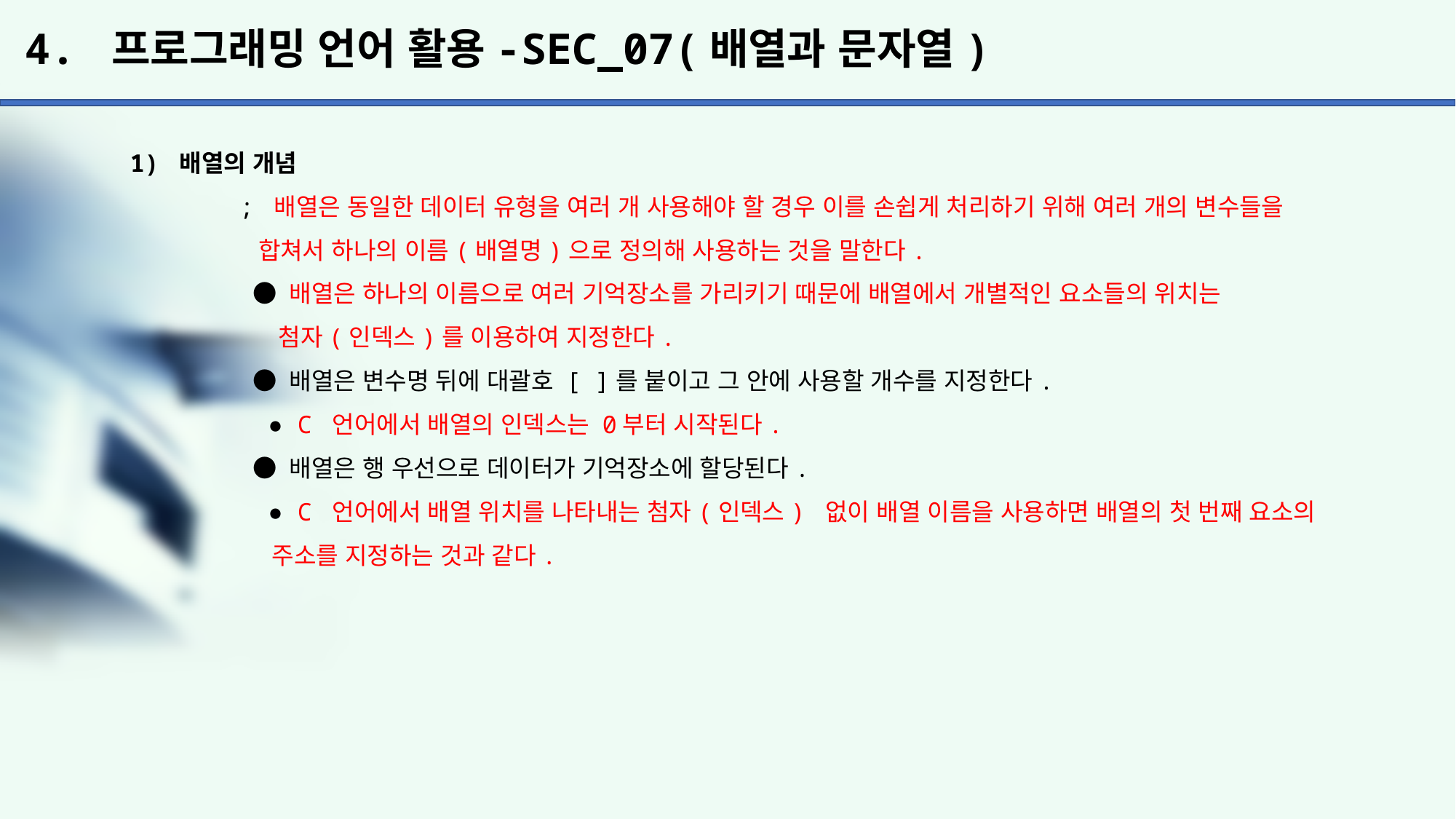

# 4. 프로그래밍 언어 활용-SEC_07(배열과 문자열)
1) 배열의 개념
	; 배열은 동일한 데이터 유형을 여러 개 사용해야 할 경우 이를 손쉽게 처리하기 위해 여러 개의 변수들을
	  합쳐서 하나의 이름(배열명)으로 정의해 사용하는 것을 말한다.
	  ● 배열은 하나의 이름으로 여러 기억장소를 가리키기 때문에 배열에서 개별적인 요소들의 위치는
	     첨자(인덱스)를 이용하여 지정한다.
	  ● 배열은 변수명 뒤에 대괄호 [ ]를 붙이고 그 안에 사용할 개수를 지정한다.
	  ● C 언어에서 배열의 인덱스는 0부터 시작된다.
	  ● 배열은 행 우선으로 데이터가 기억장소에 할당된다.
	  ● C 언어에서 배열 위치를 나타내는 첨자(인덱스) 없이 배열 이름을 사용하면 배열의 첫 번째 요소의
	    주소를 지정하는 것과 같다.